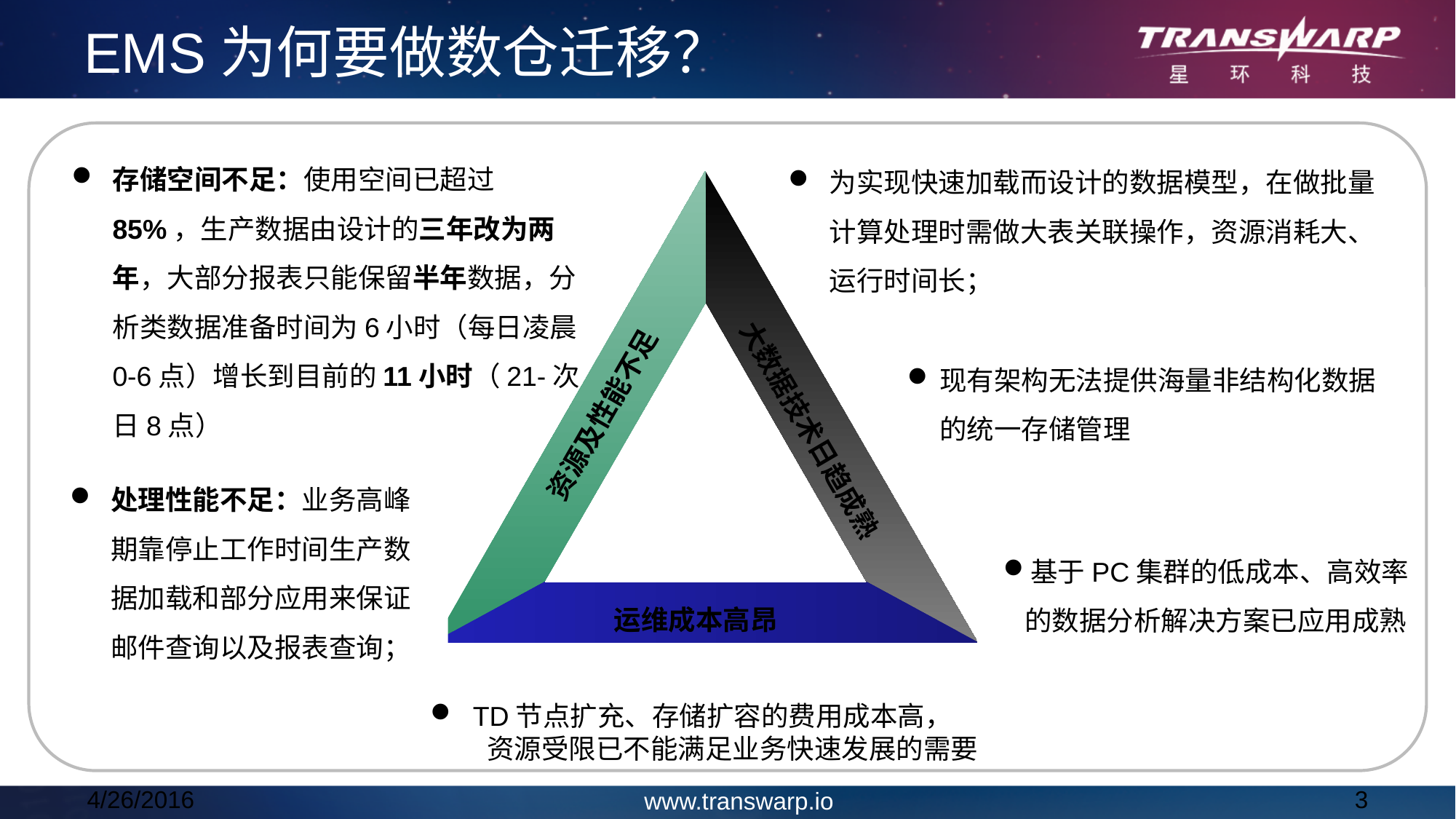

EMS为何要做数仓迁移？

存储空间不足：使用空间已超过85%，生产数据由设计的三年改为两年，大部分报表只能保留半年数据，分析类数据准备时间为6小时（每日凌晨0-6点）增长到目前的11小时（21-次日8点）
为实现快速加载而设计的数据模型，在做批量计算处理时需做大表关联操作，资源消耗大、运行时间长；

现有架构无法提供海量非结构化数据的统一存储管理
资源及性能不足
大数据技术日趋成熟
处理性能不足：业务高峰期靠停止工作时间生产数据加载和部分应用来保证邮件查询以及报表查询；
基于PC集群的低成本、高效率的数据分析解决方案已应用成熟

运维成本高昂
  TD节点扩充、存储扩容的费用成本高，
     资源受限已不能满足业务快速发展的需要